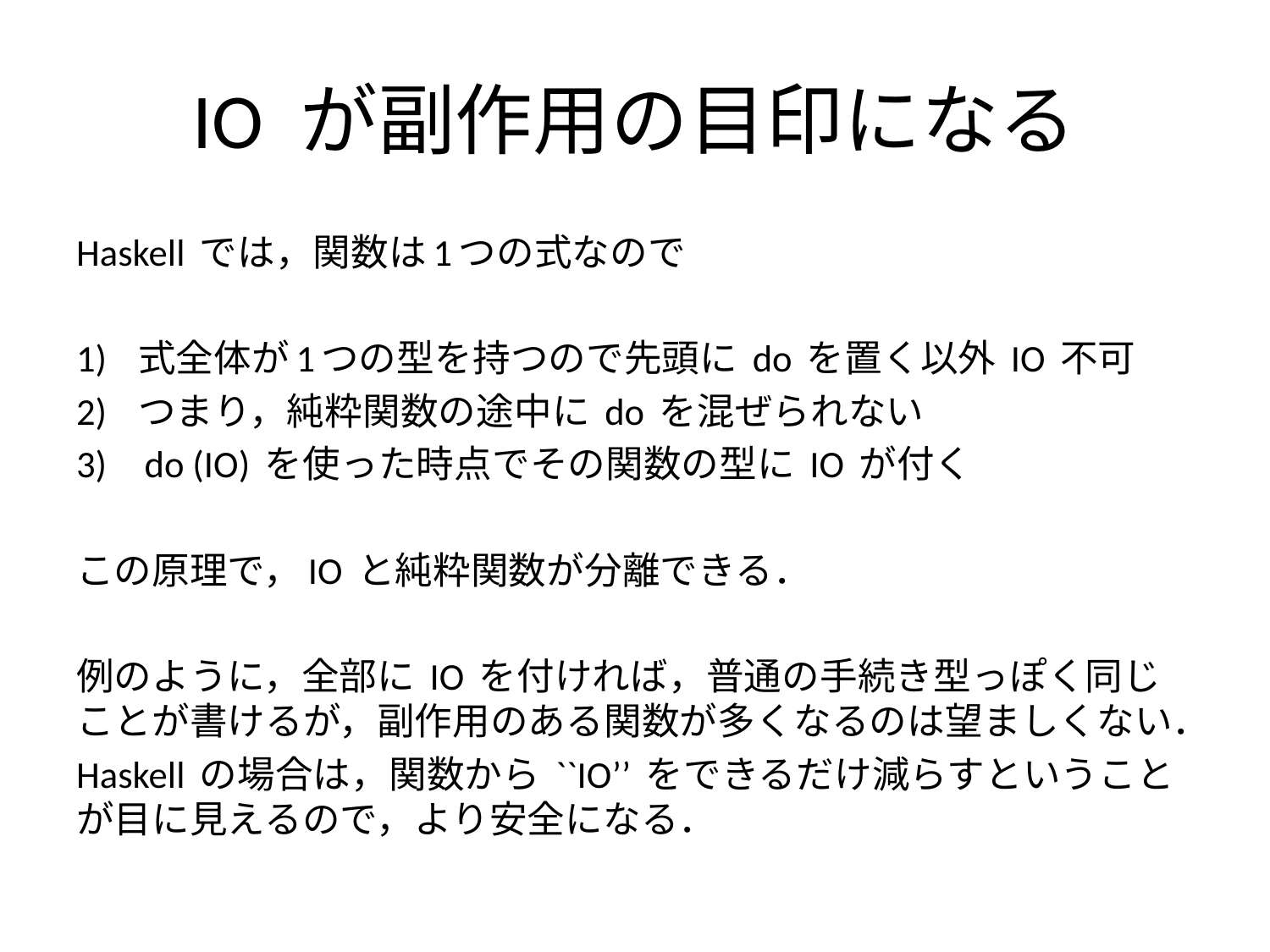

# IO が副作用の目印になる
Haskell では，関数は1つの式なので

1)   式全体が1つの型を持つので先頭に do を置く以外 IO 不可
2)   つまり，純粋関数の途中に do を混ぜられない
do (IO) を使った時点でその関数の型に IO が付く

この原理で，IO と純粋関数が分離できる．

例のように，全部に IO を付ければ，普通の手続き型っぽく同じことが書けるが，副作用のある関数が多くなるのは望ましくない．
Haskell の場合は，関数から ``IO’’ をできるだけ減らすということが目に見えるので，より安全になる．